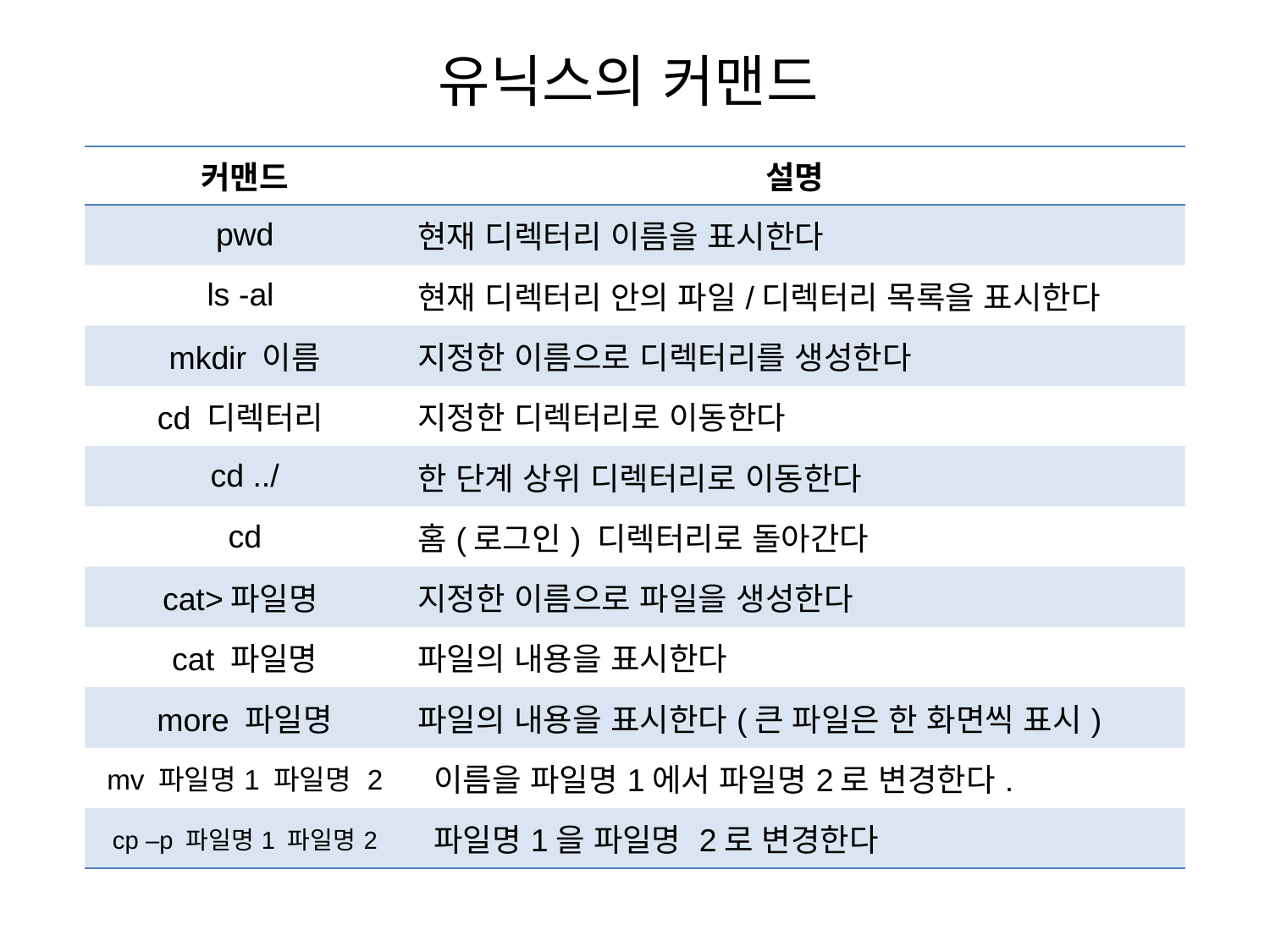

# 유닉스의 커맨드
| 커맨드 | 설명 |
| --- | --- |
| pwd | 현재 디렉터리 이름을 표시한다 |
| ls -al | 현재 디렉터리 안의 파일/디렉터리 목록을 표시한다 |
| mkdir 이름 | 지정한 이름으로 디렉터리를 생성한다 |
| cd 디렉터리 | 지정한 디렉터리로 이동한다 |
| cd ../ | 한 단계 상위 디렉터리로 이동한다 |
| cd | 홈(로그인) 디렉터리로 돌아간다 |
| cat>파일명 | 지정한 이름으로 파일을 생성한다 |
| cat 파일명 | 파일의 내용을 표시한다 |
| more 파일명 | 파일의 내용을 표시한다(큰 파일은 한 화면씩 표시) |
| mv 파일명1 파일명 2 | 이름을 파일명1에서 파일명2로 변경한다. |
| cp –p 파일명1 파일명2 | 파일명1을 파일명 2로 변경한다 |